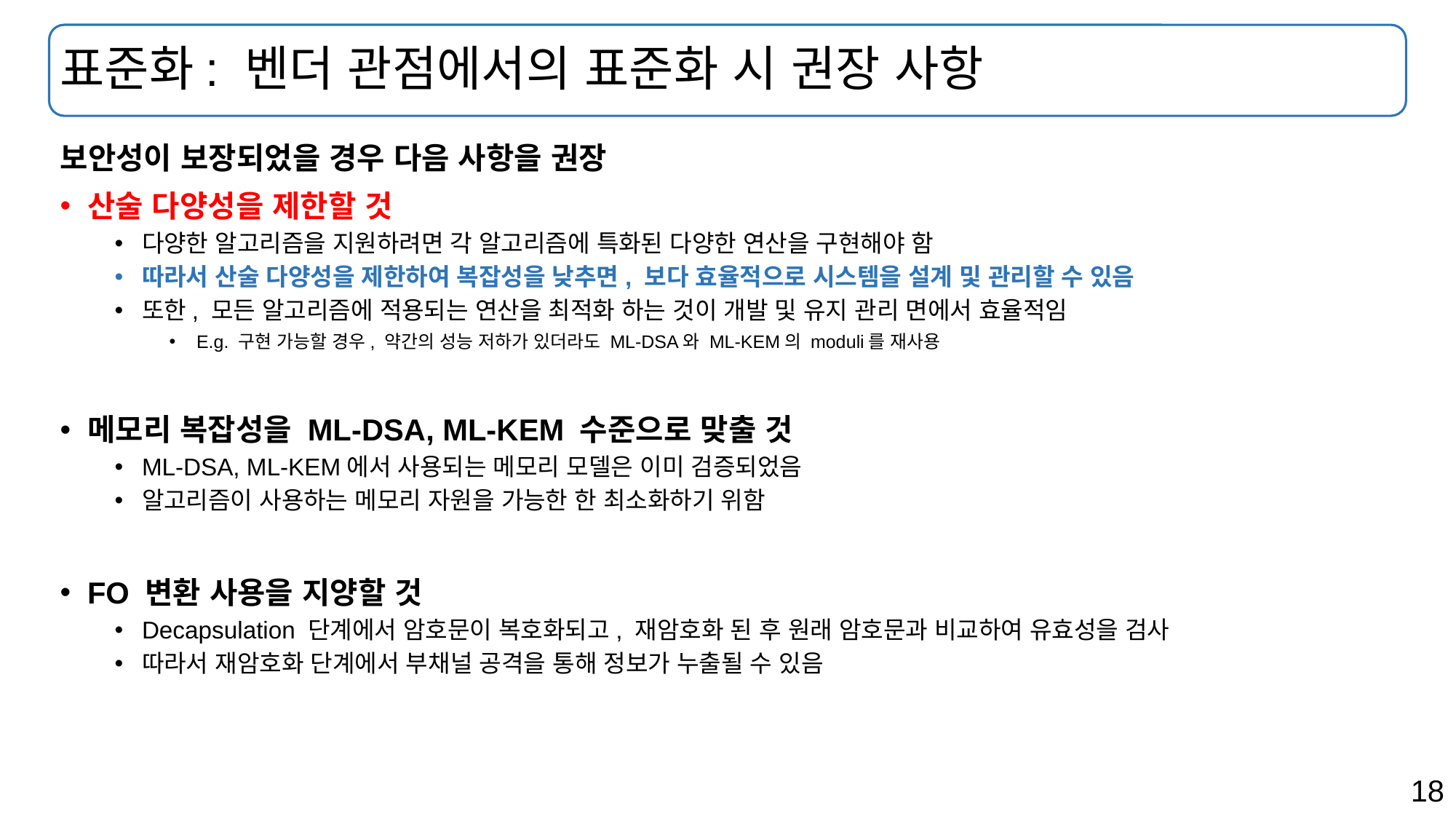

# 표준화: 벤더 관점에서의 표준화 시 권장 사항
보안성이 보장되었을 경우 다음 사항을 권장
산술 다양성을 제한할 것
다양한 알고리즘을 지원하려면 각 알고리즘에 특화된 다양한 연산을 구현해야 함
따라서 산술 다양성을 제한하여 복잡성을 낮추면, 보다 효율적으로 시스템을 설계 및 관리할 수 있음
또한, 모든 알고리즘에 적용되는 연산을 최적화 하는 것이 개발 및 유지 관리 면에서 효율적임
E.g. 구현 가능할 경우, 약간의 성능 저하가 있더라도 ML-DSA와 ML-KEM의 moduli를 재사용

메모리 복잡성을 ML-DSA, ML-KEM 수준으로 맞출 것
ML-DSA, ML-KEM에서 사용되는 메모리 모델은 이미 검증되었음
알고리즘이 사용하는 메모리 자원을 가능한 한 최소화하기 위함

FO 변환 사용을 지양할 것
Decapsulation 단계에서 암호문이 복호화되고, 재암호화 된 후 원래 암호문과 비교하여 유효성을 검사
따라서 재암호화 단계에서 부채널 공격을 통해 정보가 누출될 수 있음